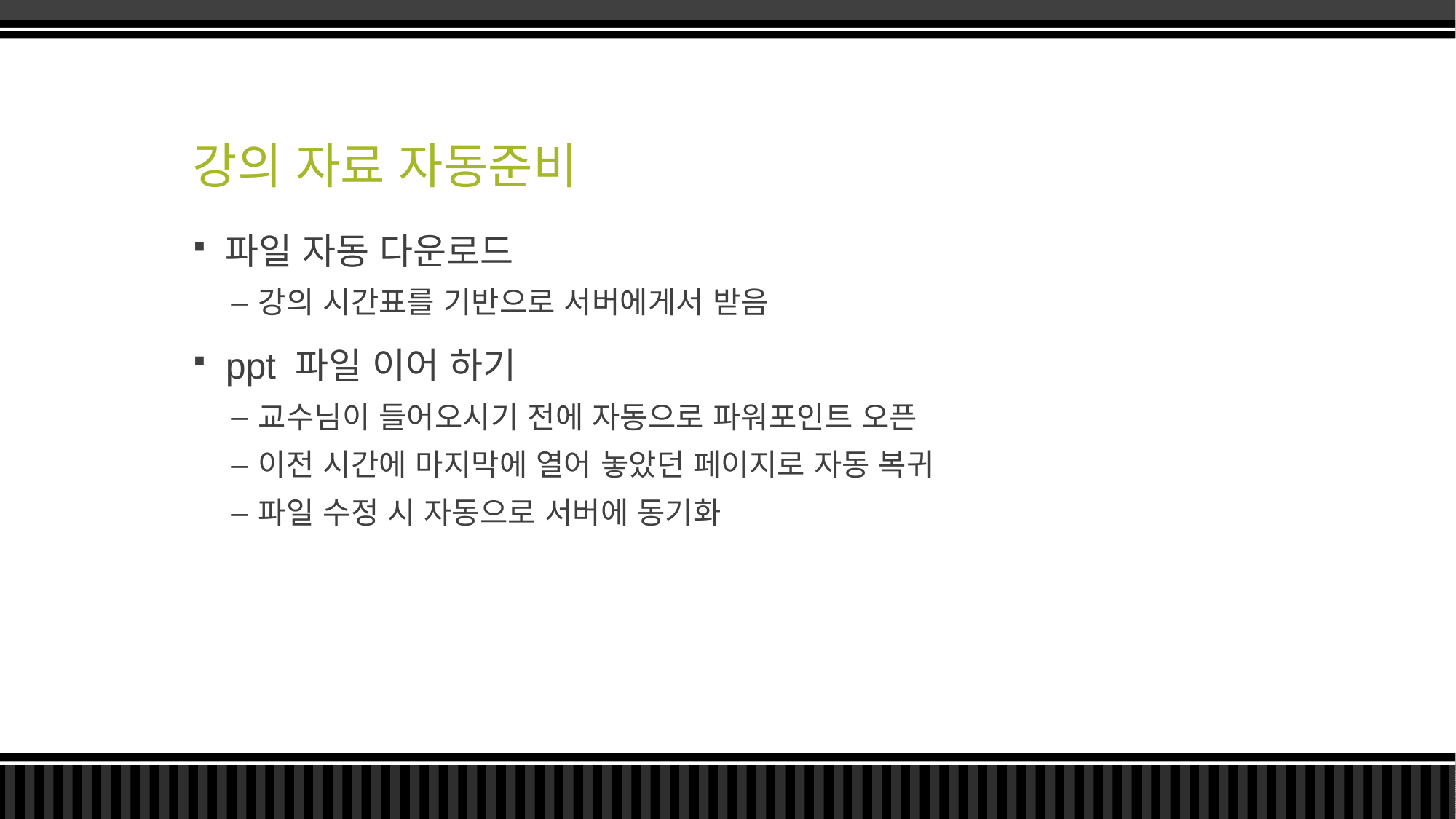

# 강의 자료 자동준비
파일 자동 다운로드
강의 시간표를 기반으로 서버에게서 받음
ppt 파일 이어 하기
교수님이 들어오시기 전에 자동으로 파워포인트 오픈
이전 시간에 마지막에 열어 놓았던 페이지로 자동 복귀
파일 수정 시 자동으로 서버에 동기화